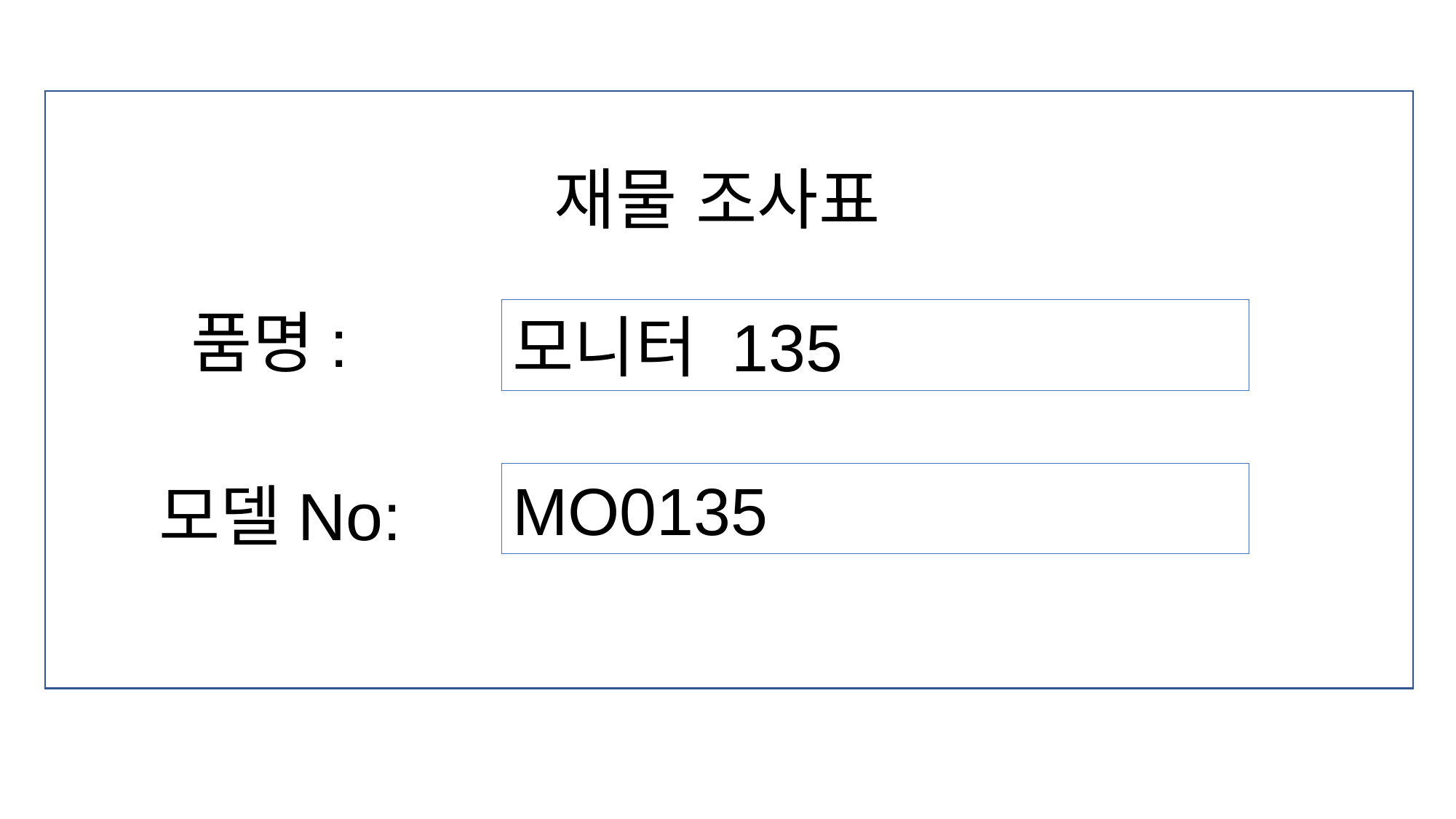

재물 조사표
품명:
모니터 135
MO0135
모델No: